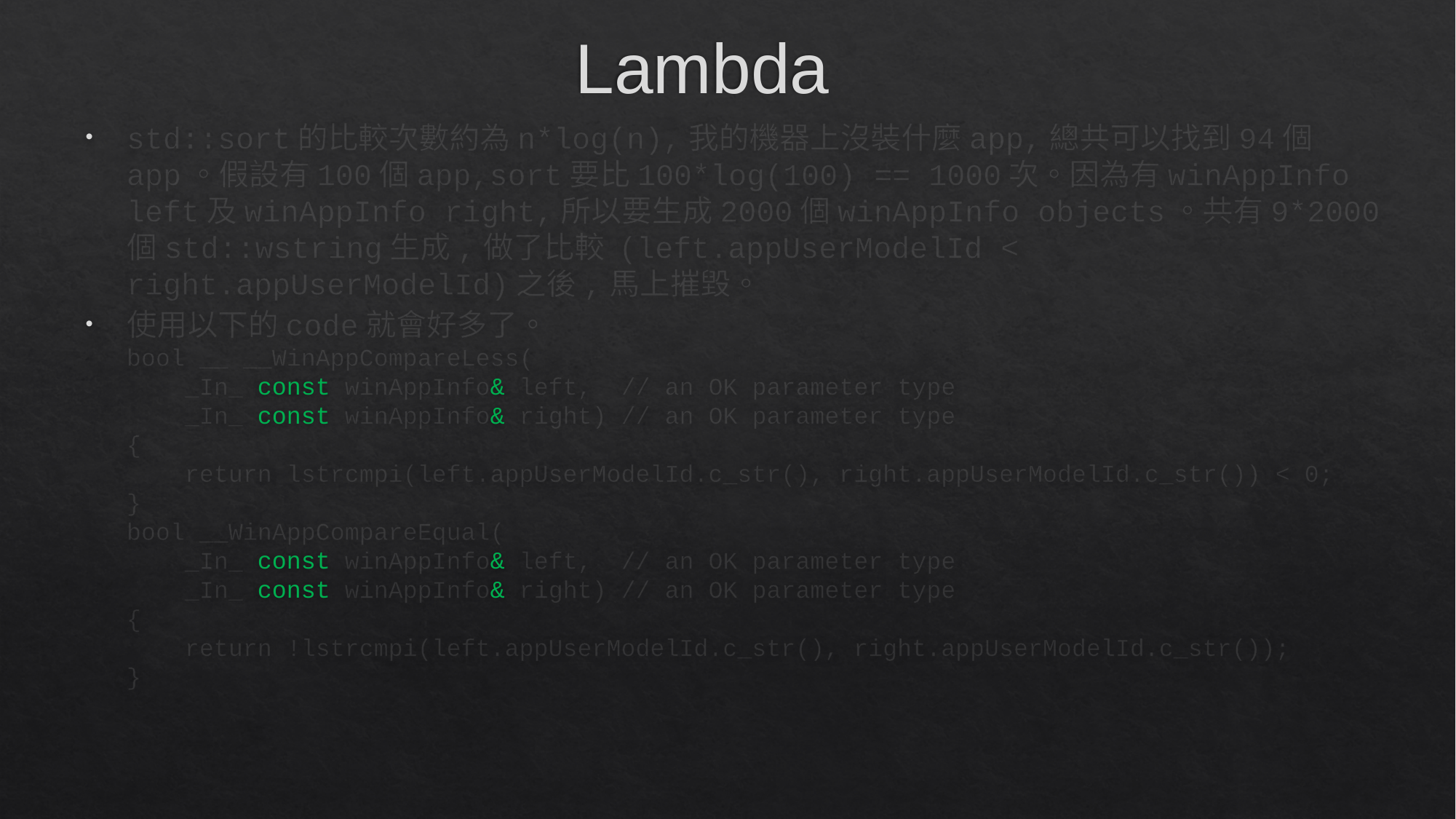

# Lambda
std::sort的比較次數約為n*log(n),我的機器上沒裝什麼app,總共可以找到94個app。假設有100個app,sort要比100*log(100) == 1000次。因為有winAppInfo left及winAppInfo right,所以要生成2000個winAppInfo objects。共有9*2000個std::wstring生成,做了比較 (left.appUserModelId < right.appUserModelId)之後,馬上摧毀。
使用以下的code就會好多了。
bool __ __WinAppCompareLess(
    _In_ const winAppInfo& left,  // an OK parameter type
    _In_ const winAppInfo& right) // an OK parameter type
{
    return lstrcmpi(left.appUserModelId.c_str(), right.appUserModelId.c_str()) < 0;
}
bool __WinAppCompareEqual(
    _In_ const winAppInfo& left,  // an OK parameter type
    _In_ const winAppInfo& right) // an OK parameter type
{
    return !lstrcmpi(left.appUserModelId.c_str(), right.appUserModelId.c_str());
}